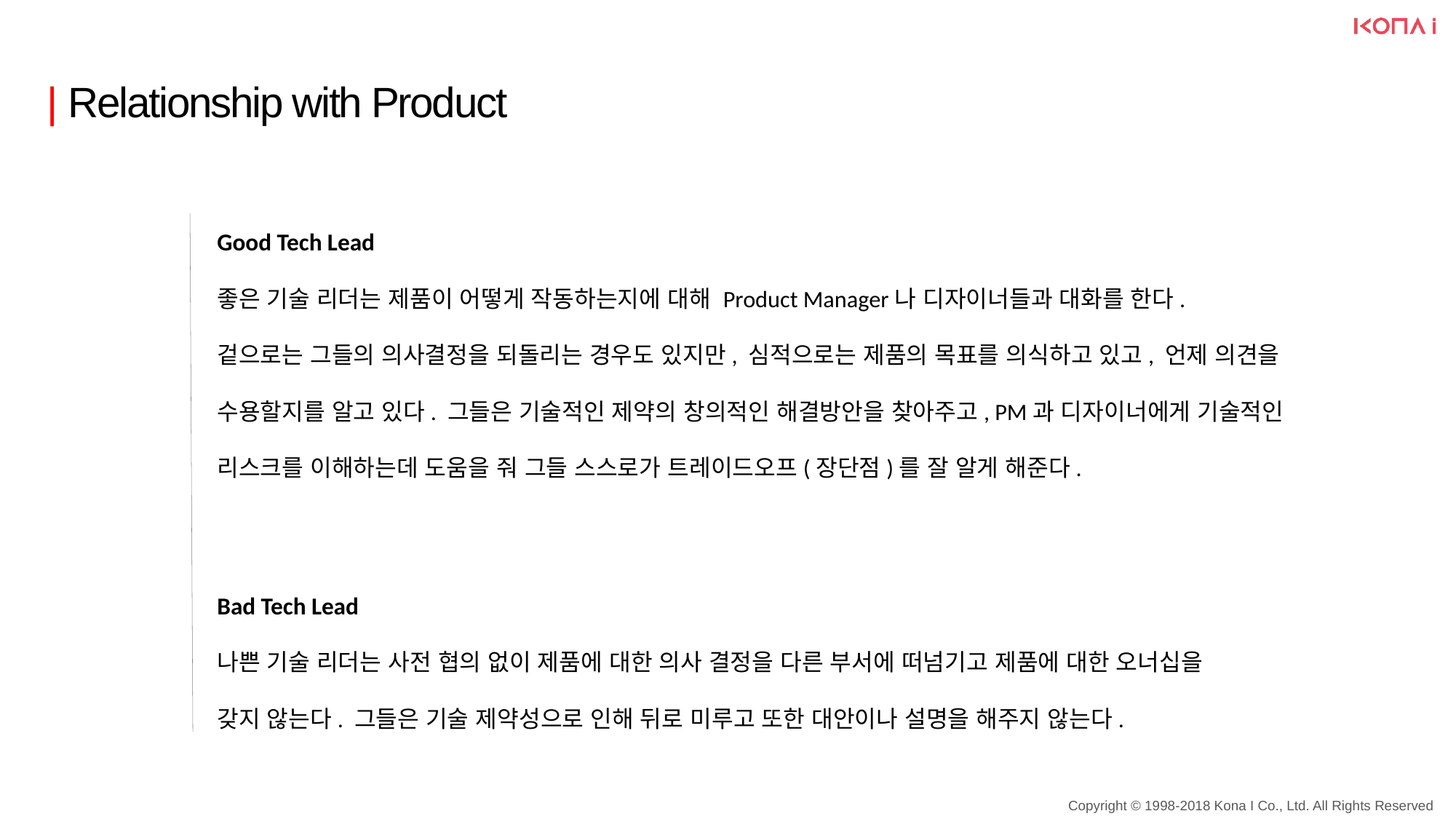

| Relationship with Product
Good Tech Lead
좋은 기술 리더는 제품이 어떻게 작동하는지에 대해 Product Manager나 디자이너들과 대화를 한다.
겉으로는 그들의 의사결정을 되돌리는 경우도 있지만, 심적으로는 제품의 목표를 의식하고 있고, 언제 의견을 수용할지를 알고 있다. 그들은 기술적인 제약의 창의적인 해결방안을 찾아주고, PM과 디자이너에게 기술적인 리스크를 이해하는데 도움을 줘 그들 스스로가 트레이드오프(장단점)를 잘 알게 해준다.
Bad Tech Lead
나쁜 기술 리더는 사전 협의 없이 제품에 대한 의사 결정을 다른 부서에 떠넘기고 제품에 대한 오너십을
갖지 않는다. 그들은 기술 제약성으로 인해 뒤로 미루고 또한 대안이나 설명을 해주지 않는다.